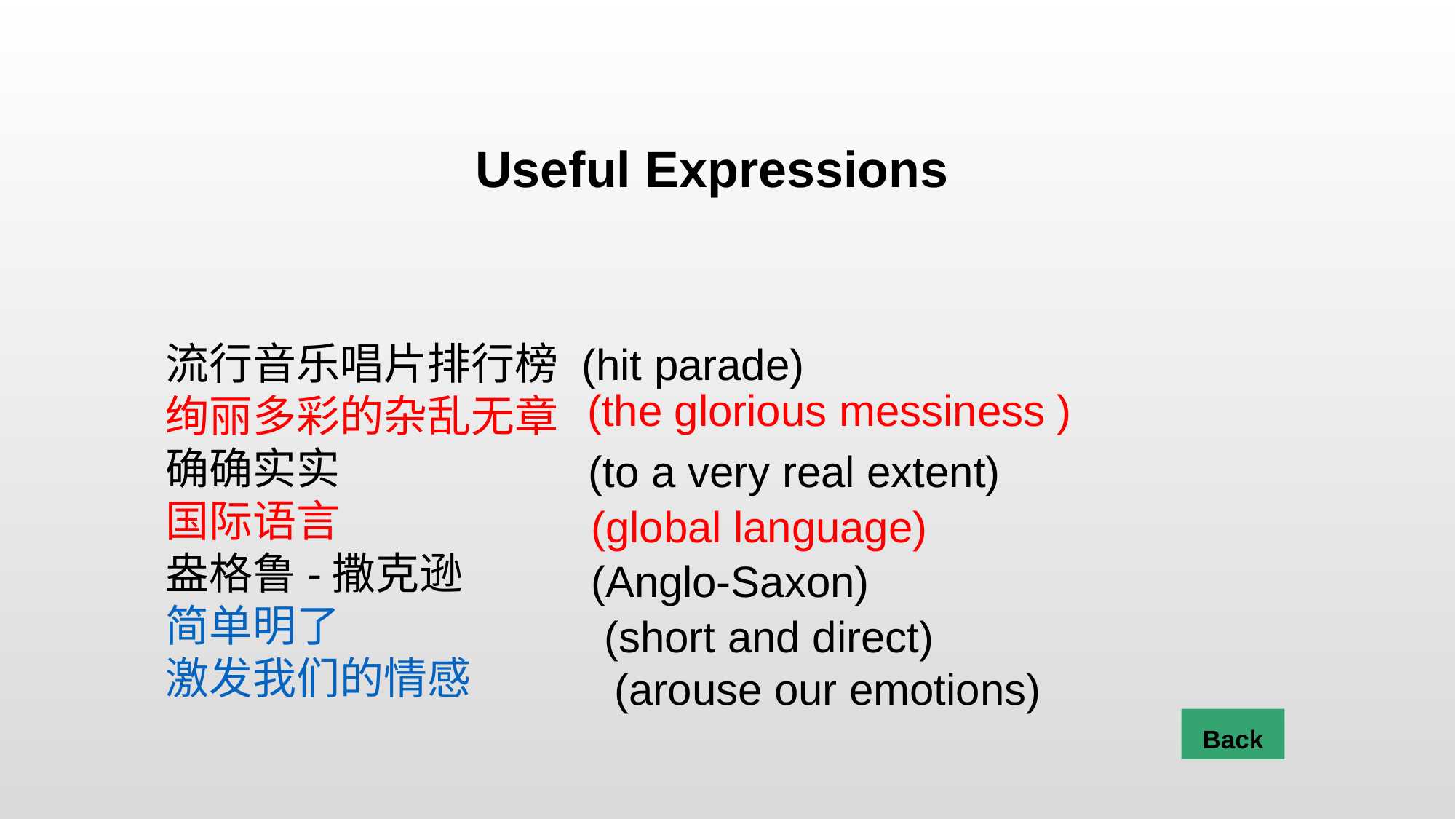

Useful Expressions

流行音乐唱片排行榜
绚丽多彩的杂乱无章
确确实实
国际语言
盎格鲁-撒克逊
简单明了
激发我们的情感
(hit parade)
(the glorious messiness )
(to a very real extent)
(global language)
(Anglo-Saxon)
(short and direct)
(arouse our emotions)
Back